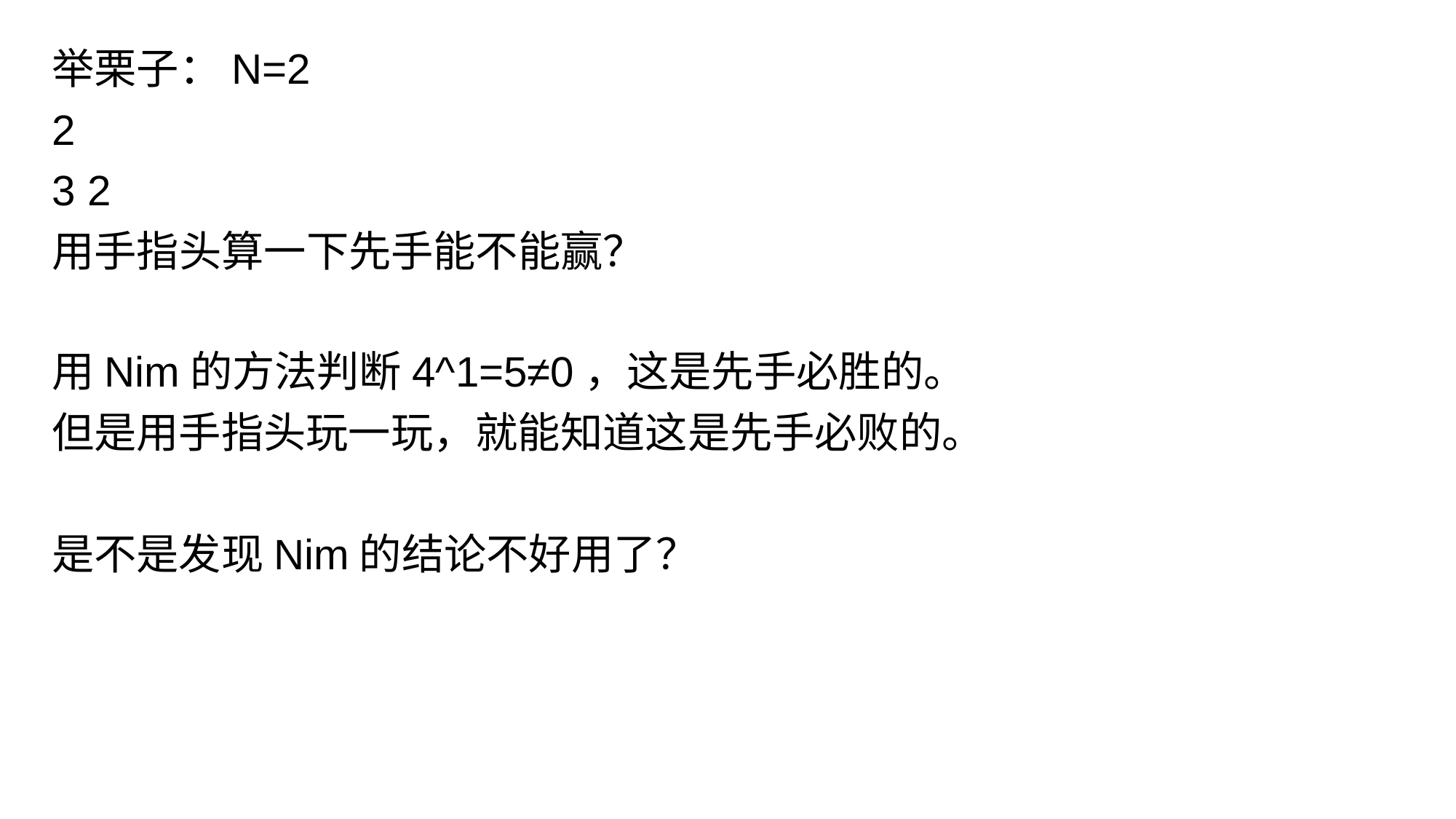

举栗子：N=2
2
3 2
用手指头算一下先手能不能赢？

用Nim的方法判断4^1=5≠0，这是先手必胜的。
但是用手指头玩一玩，就能知道这是先手必败的。

是不是发现Nim的结论不好用了？